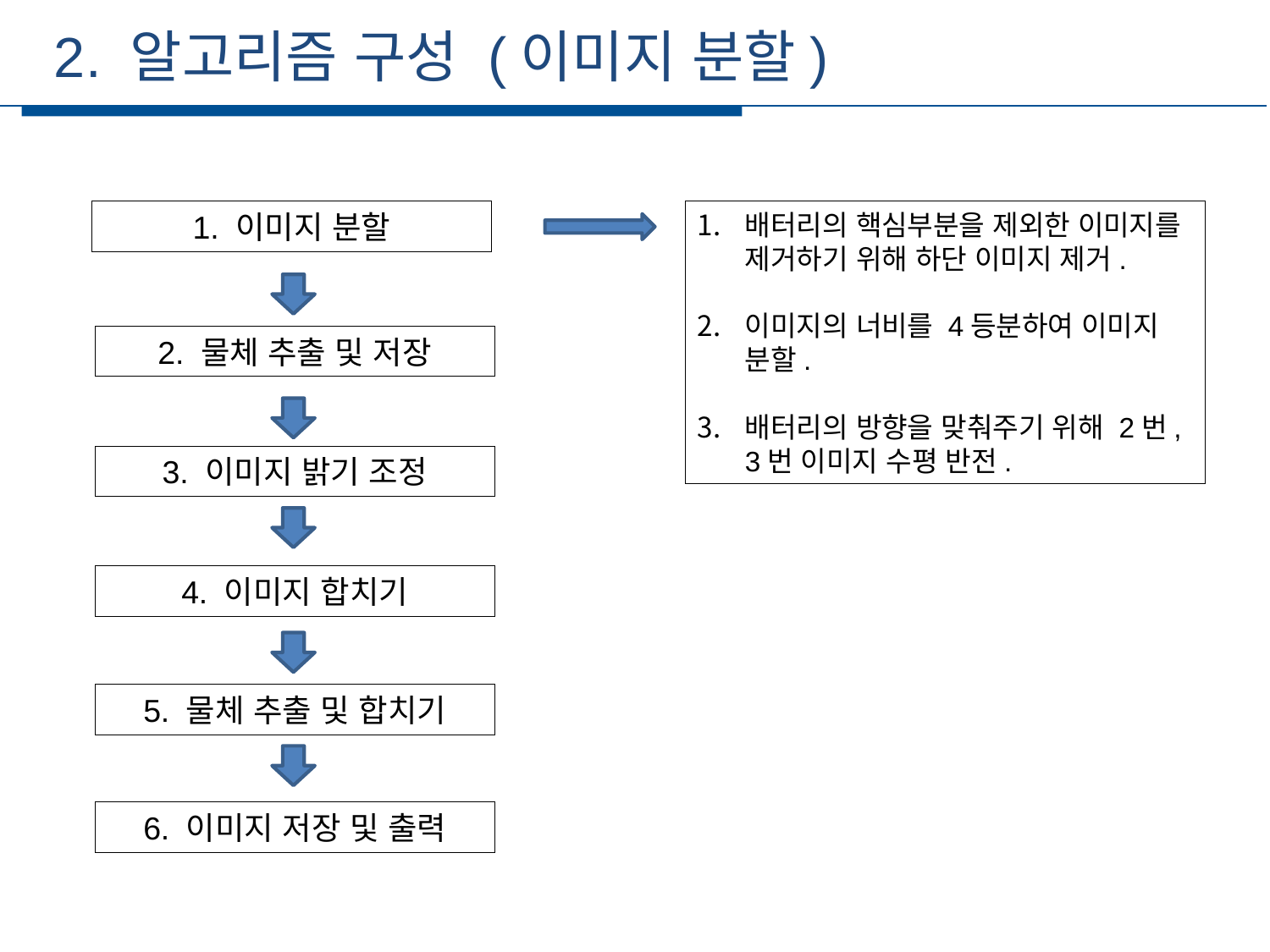

2. 알고리즘 구성 (이미지 분할)
세부일정

1. 이미지 분할
배터리의 핵심부분을 제외한 이미지를 제거하기 위해 하단 이미지 제거.

이미지의 너비를 4등분하여 이미지 분할.

배터리의 방향을 맞춰주기 위해 2번, 3번 이미지 수평 반전.

2. 물체 추출 및 저장

3. 이미지 밝기 조정

4. 이미지 합치기

5. 물체 추출 및 합치기

6. 이미지 저장 및 출력